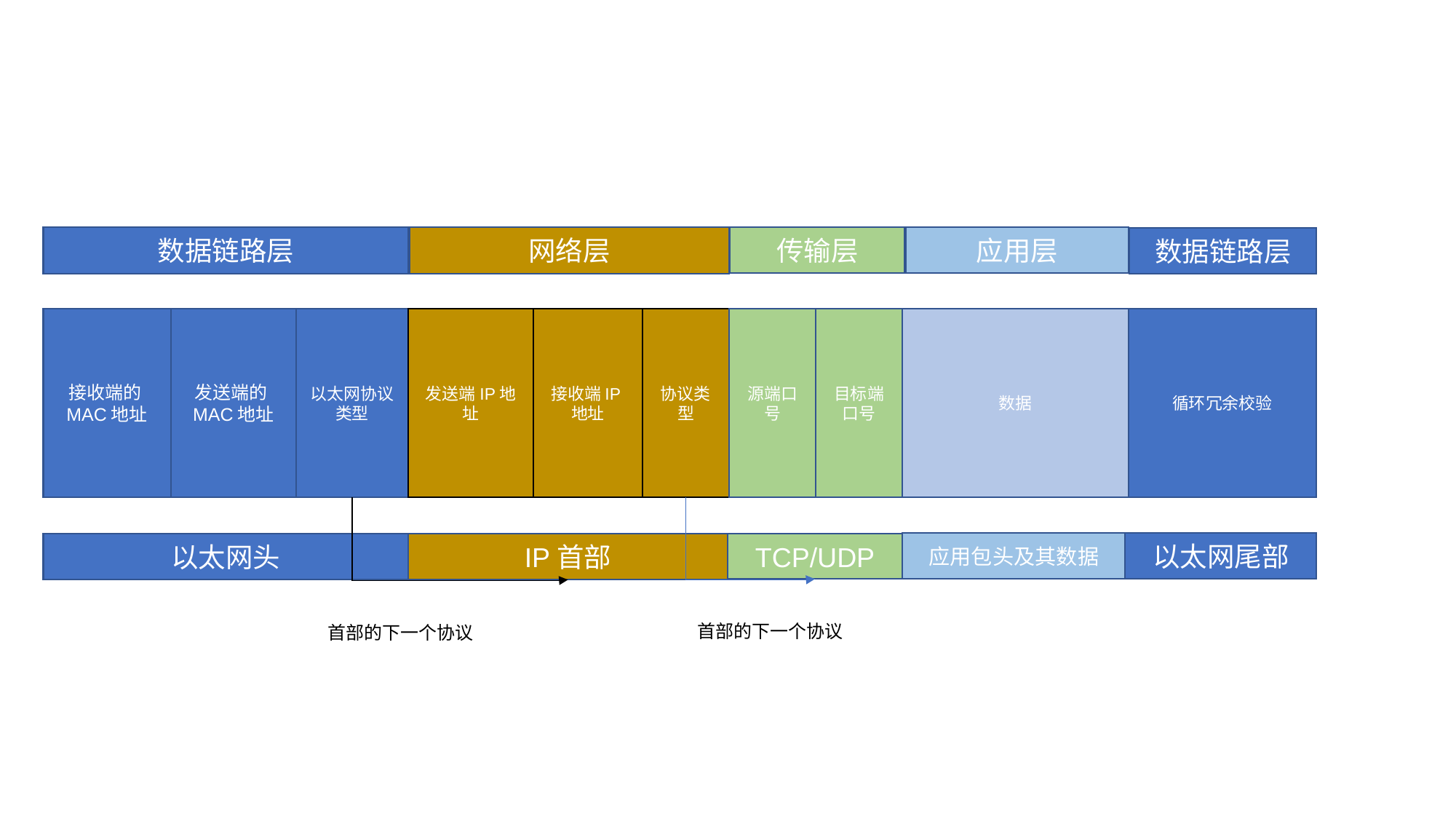

传输层
应用层
数据链路层
网络层
数据链路层
接收端的MAC地址
发送端的MAC地址
以太网协议类型
发送端IP地址
接收端IP地址
协议类型
源端口号
目标端口号
数据
循环冗余校验
以太网尾部
应用包头及其数据
以太网头
IP首部
TCP/UDP
首部的下一个协议
首部的下一个协议